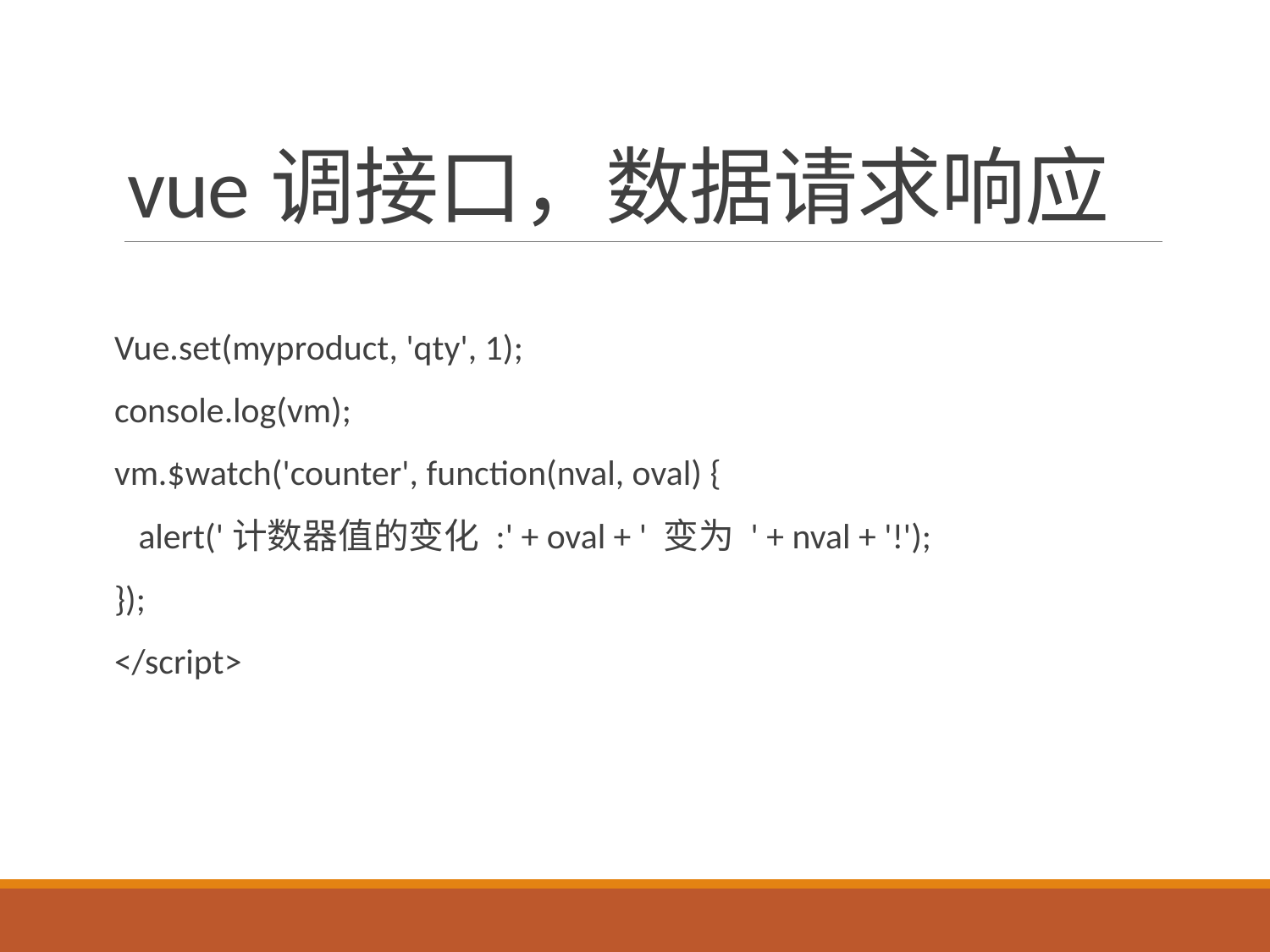

# vue调接口，数据请求响应

Vue.set(myproduct, 'qty', 1);
console.log(vm);
vm.$watch('counter', function(nval, oval) {
   alert('计数器值的变化 :' + oval + ' 变为 ' + nval + '!');
});
</script>